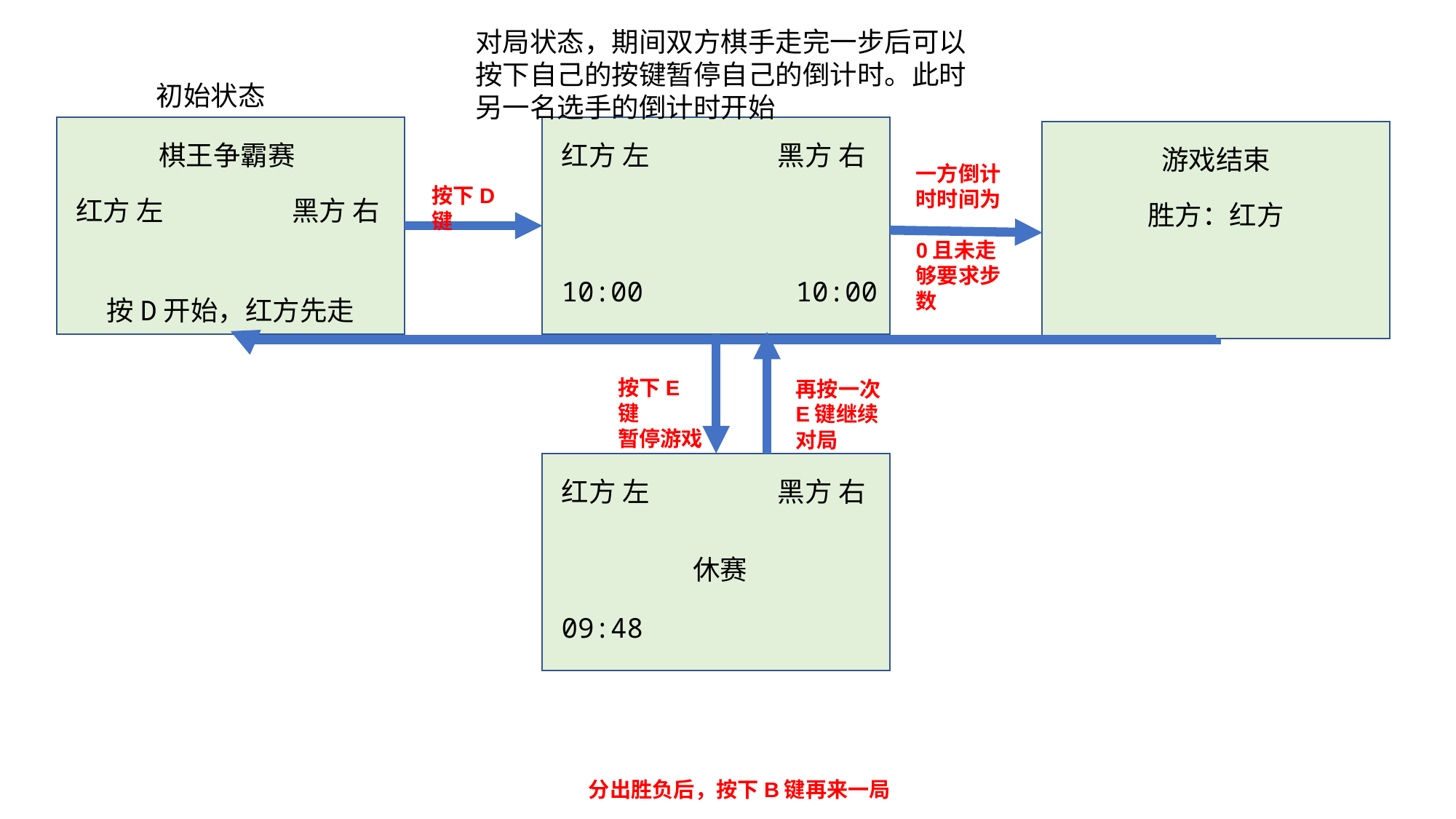

对局状态，期间双方棋手走完一步后可以按下自己的按键暂停自己的倒计时。此时另一名选手的倒计时开始
初始状态

棋王争霸赛
红方 左
黑方 右
按D开始，红方先走

红方 左
黑方 右
10:00
10:00

游戏结束

胜方：红方
一方倒计时时间为

0且未走够要求步数
按下D键
按下E键
暂停游戏
再按一次E键继续对局

红方 左
黑方 右
09:48
休赛
分出胜负后，按下B键再来一局